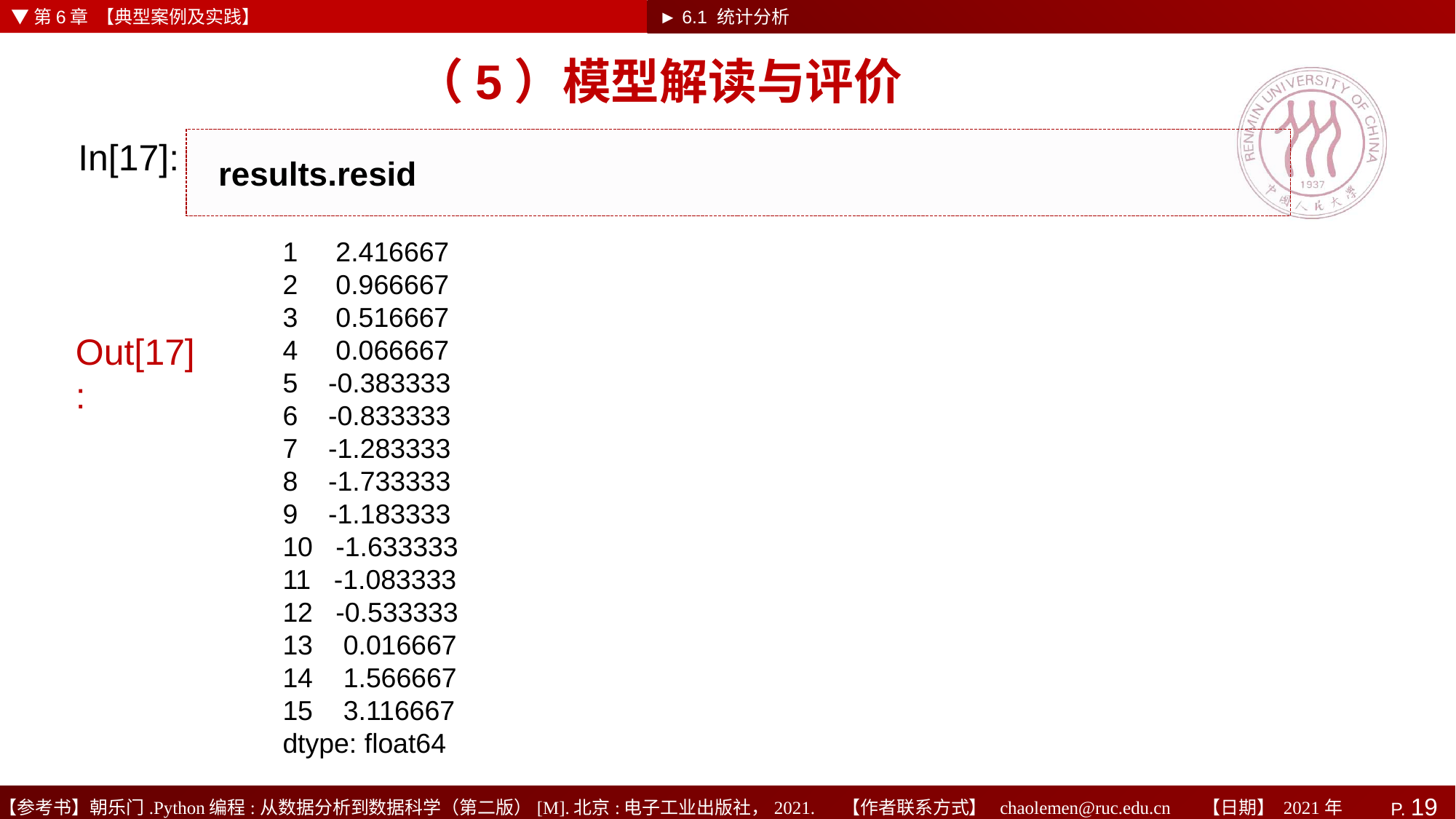

▼第6章  【典型案例及实践】
► 6.1 统计分析
# （5）模型解读与评价
In[17]:
results.resid
1     2.416667
2     0.966667
3     0.516667
4     0.066667
5    -0.383333
6    -0.833333
7    -1.283333
8    -1.733333
9    -1.183333
10   -1.633333
11   -1.083333
12   -0.533333
13    0.016667
14    1.566667
15    3.116667
dtype: float64
Out[17]: